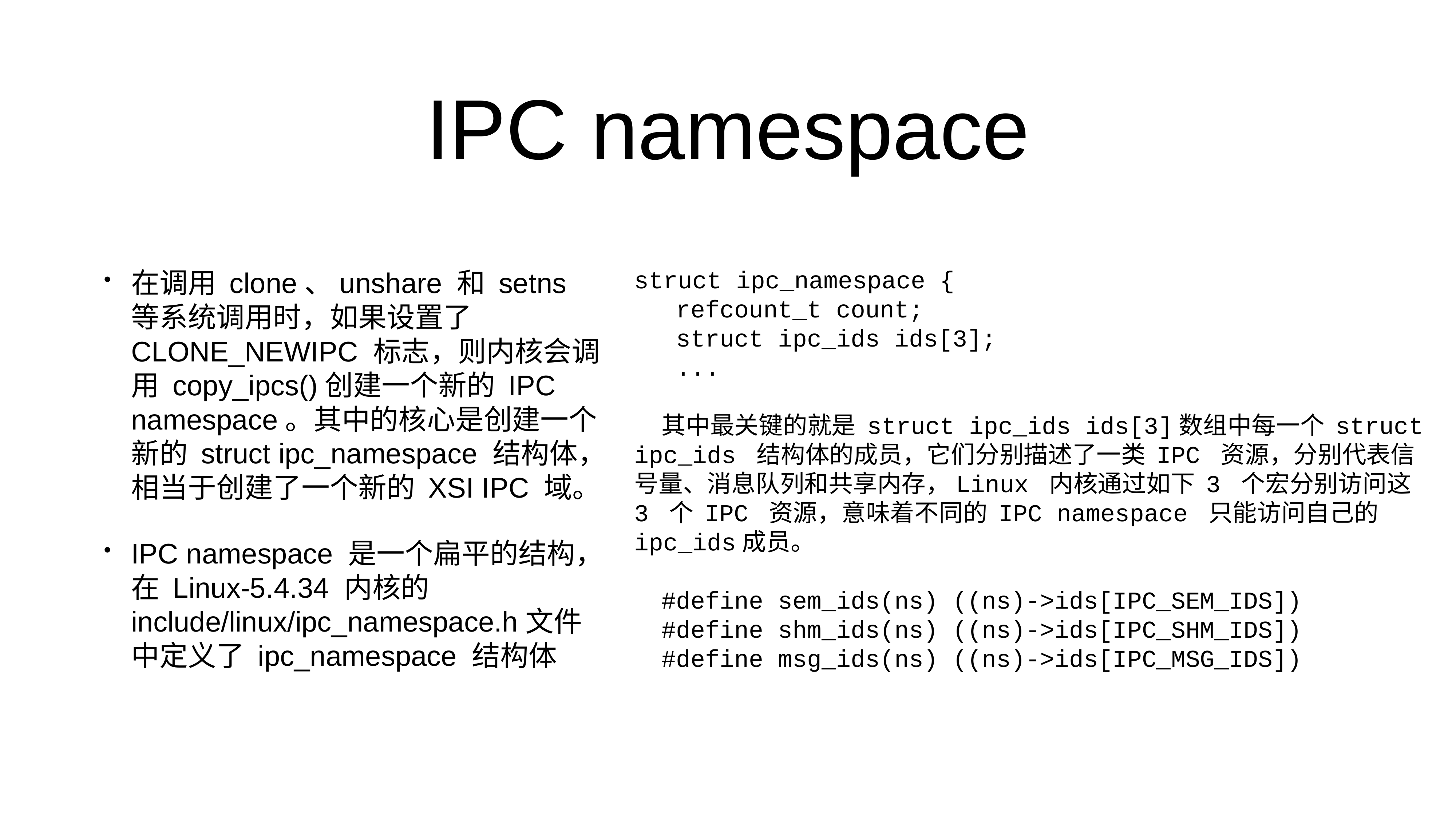

# IPC namespace
在调用 clone、unshare 和 setns 等系统调用时，如果设置了 CLONE_NEWIPC 标志，则内核会调用 copy_ipcs()创建一个新的 IPC namespace。其中的核心是创建一个新的 struct ipc_namespace 结构体，相当于创建了一个新的 XSI IPC 域。
IPC namespace 是一个扁平的结构，在 Linux-5.4.34 内核的 include/linux/ipc_namespace.h文件中定义了 ipc_namespace 结构体
struct ipc_namespace {
 refcount_t count;
 struct ipc_ids ids[3];
 ...

其中最关键的就是 struct ipc_ids ids[3]数组中每一个 struct ipc_ids 结构体的成员，它们分别描述了一类 IPC 资源，分别代表信号量、消息队列和共享内存，Linux 内核通过如下 3 个宏分别访问这 3 个 IPC 资源，意味着不同的 IPC namespace 只能访问自己的 ipc_ids成员。

#define sem_ids(ns) ((ns)->ids[IPC_SEM_IDS])
#define shm_ids(ns) ((ns)->ids[IPC_SHM_IDS])
#define msg_ids(ns) ((ns)->ids[IPC_MSG_IDS])